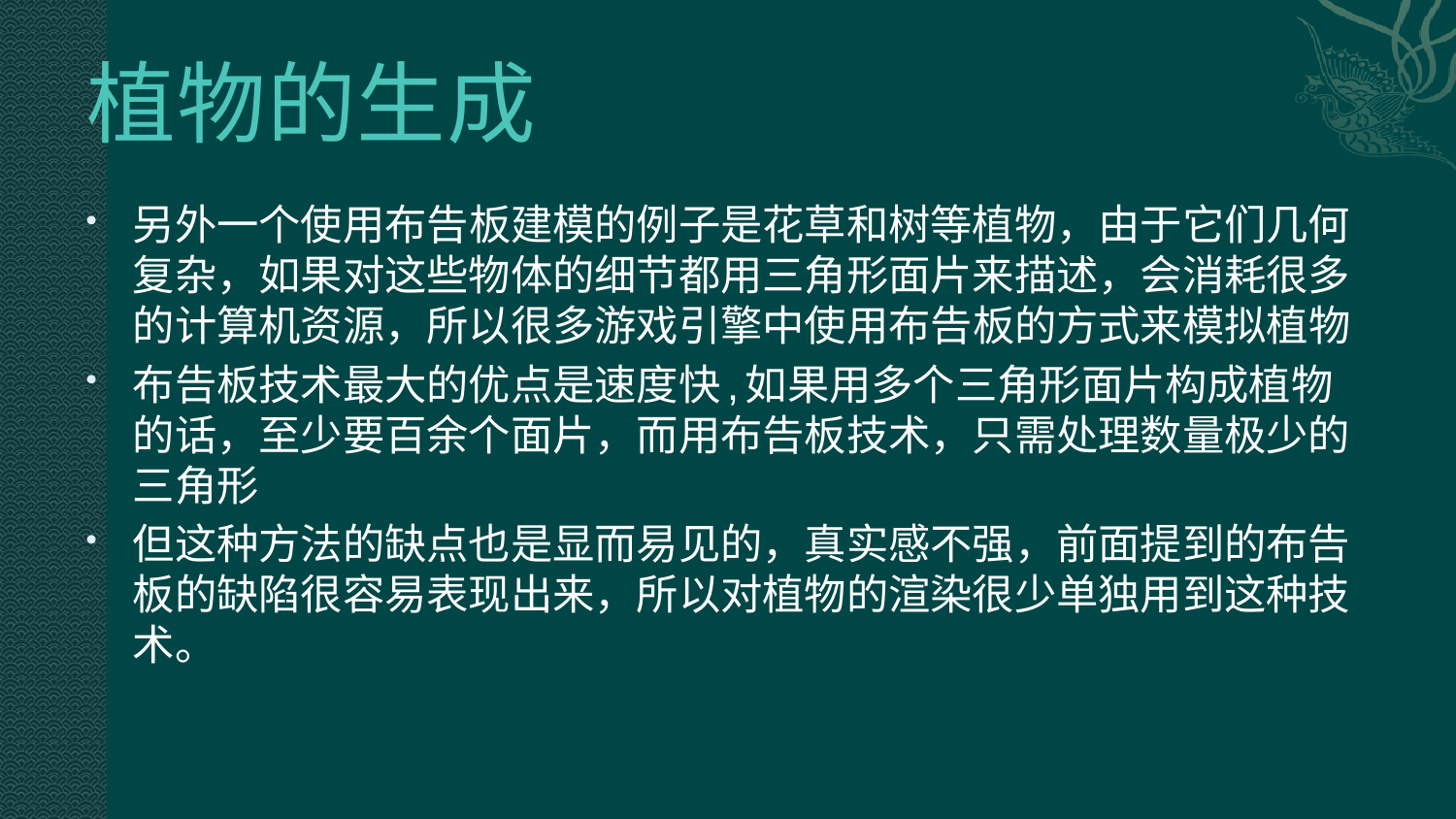

# 植物的生成
另外一个使用布告板建模的例子是花草和树等植物，由于它们几何复杂，如果对这些物体的细节都用三角形面片来描述，会消耗很多的计算机资源，所以很多游戏引擎中使用布告板的方式来模拟植物
布告板技术最大的优点是速度快,如果用多个三角形面片构成植物的话，至少要百余个面片，而用布告板技术，只需处理数量极少的三角形
但这种方法的缺点也是显而易见的，真实感不强，前面提到的布告板的缺陷很容易表现出来，所以对植物的渲染很少单独用到这种技术。